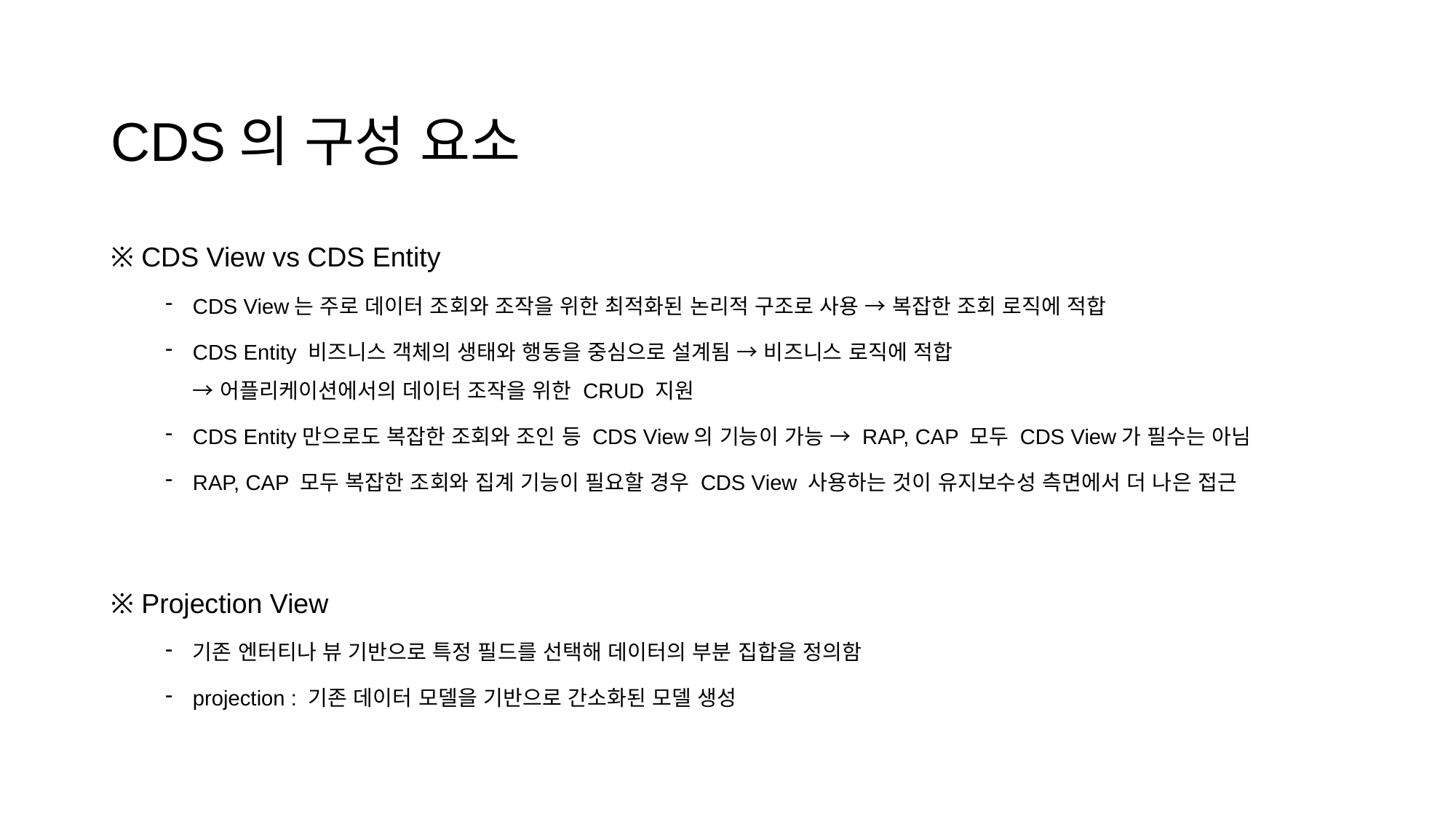

# CDS의 구성 요소
※ CDS View vs CDS Entity
CDS View는 주로 데이터 조회와 조작을 위한 최적화된 논리적 구조로 사용 → 복잡한 조회 로직에 적합
CDS Entity 비즈니스 객체의 생태와 행동을 중심으로 설계됨 → 비즈니스 로직에 적합
→ 어플리케이션에서의 데이터 조작을 위한 CRUD 지원
CDS Entity만으로도 복잡한 조회와 조인 등 CDS View의 기능이 가능 → RAP, CAP 모두 CDS View가 필수는 아님
RAP, CAP 모두 복잡한 조회와 집계 기능이 필요할 경우 CDS View 사용하는 것이 유지보수성 측면에서 더 나은 접근

※ Projection View
기존 엔터티나 뷰 기반으로 특정 필드를 선택해 데이터의 부분 집합을 정의함
projection : 기존 데이터 모델을 기반으로 간소화된 모델 생성